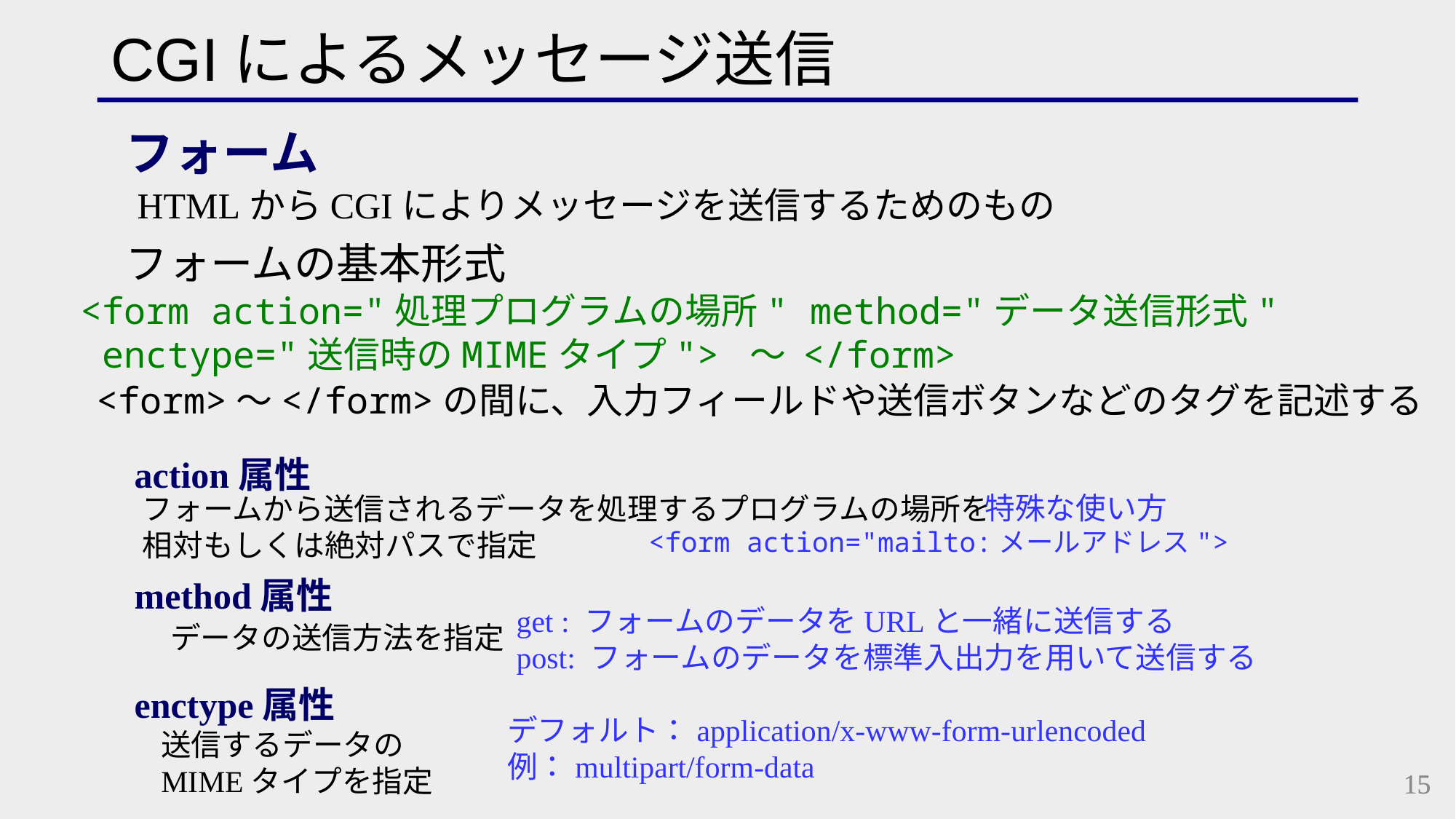

CGIによるメッセージ送信
フォーム
HTMLからCGIによりメッセージを送信するためのもの
フォームの基本形式
<form action="処理プログラムの場所" method="データ送信形式"
 enctype="送信時のMIMEタイプ"> ～ </form>
<form>～</form>の間に、入力フィールドや送信ボタンなどのタグを記述する
action属性
特殊な使い方
フォームから送信されるデータを処理するプログラムの場所を
相対もしくは絶対パスで指定
<form action="mailto:メールアドレス">
method属性
get : フォームのデータをURLと一緒に送信する
post: フォームのデータを標準入出力を用いて送信する
データの送信方法を指定
enctype属性
デフォルト：application/x-www-form-urlencoded
例：multipart/form-data
送信するデータの
MIMEタイプを指定
15
15